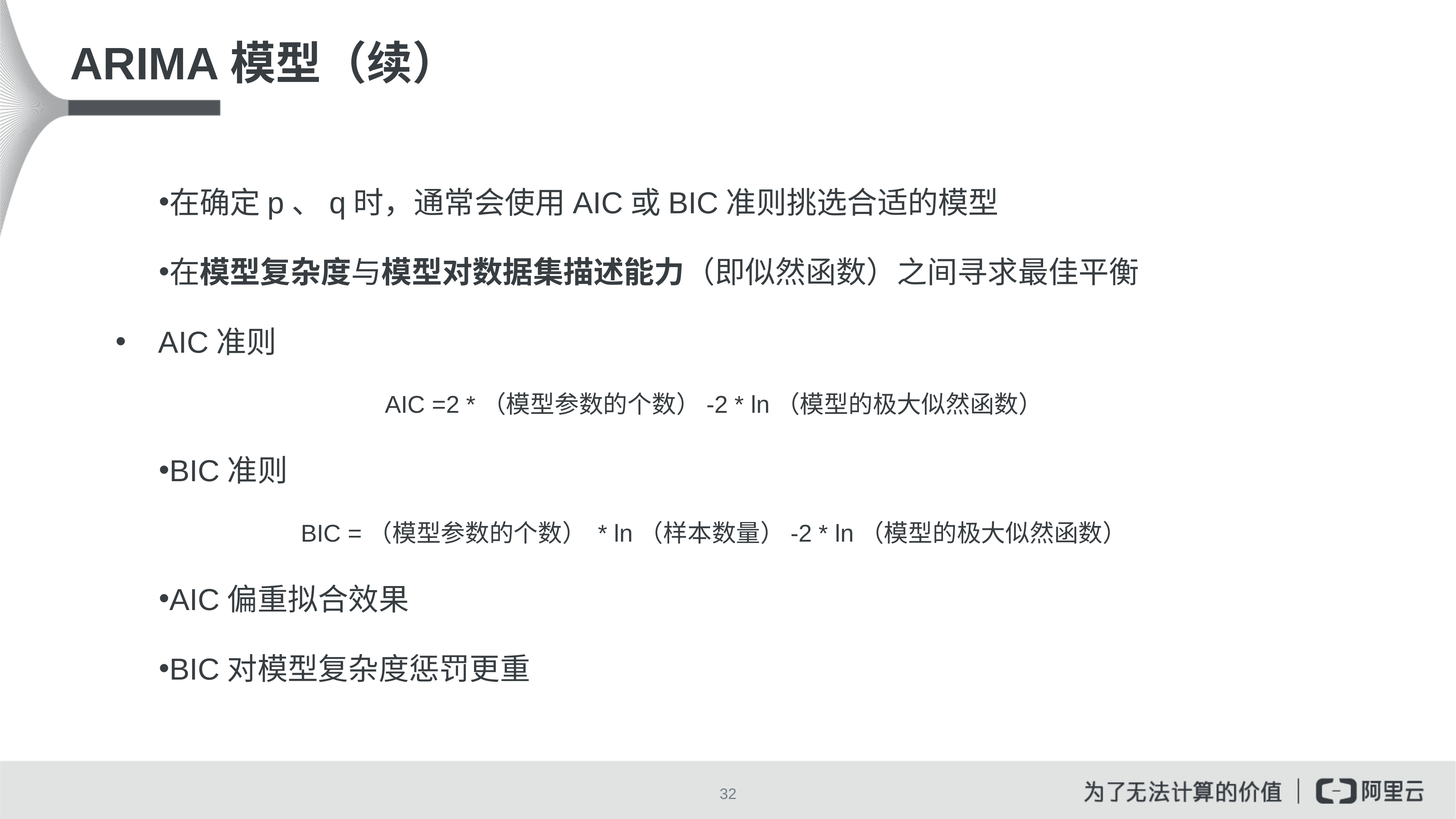

# ARIMA模型（续）
在确定p、q时，通常会使用AIC或BIC准则挑选合适的模型
在模型复杂度与模型对数据集描述能力（即似然函数）之间寻求最佳平衡
 AIC准则
AIC =2 *（模型参数的个数）-2 * ln（模型的极大似然函数）
BIC准则
BIC =（模型参数的个数） * ln（样本数量）-2 * ln（模型的极大似然函数）
AIC偏重拟合效果
BIC对模型复杂度惩罚更重